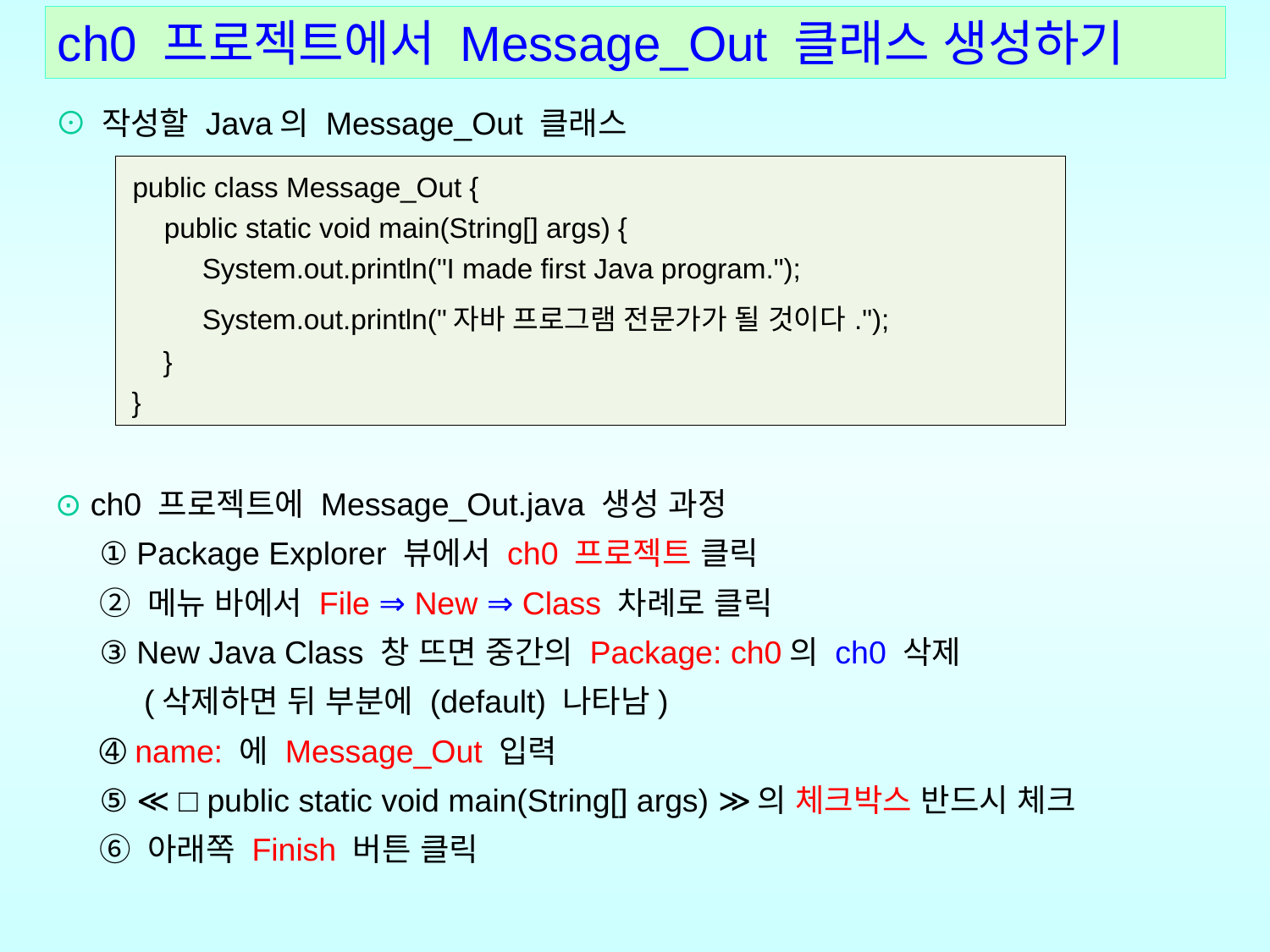

ch0 프로젝트에서 Message_Out 클래스 생성하기
⊙ 작성할 Java의 Message_Out 클래스

⊙ ch0 프로젝트에 Message_Out.java 생성 과정
     ① Package Explorer 뷰에서 ch0 프로젝트 클릭
     ② 메뉴 바에서 File ⇒ New ⇒ Class 차례로 클릭
     ③ New Java Class 창 뜨면 중간의 Package: ch0의 ch0 삭제
          (삭제하면 뒤 부분에 (default) 나타남)
     ➃ name: 에 Message_Out 입력
     ⑤ ≪ □ public static void main(String[] args) ≫의 체크박스 반드시 체크
     ⑥ 아래쪽 Finish 버튼 클릭
| public class Message\_Out { public static void main(String[] args) { System.out.println("I made first Java program."); System.out.println("자바 프로그램 전문가가 될 것이다."); } } |
| --- |